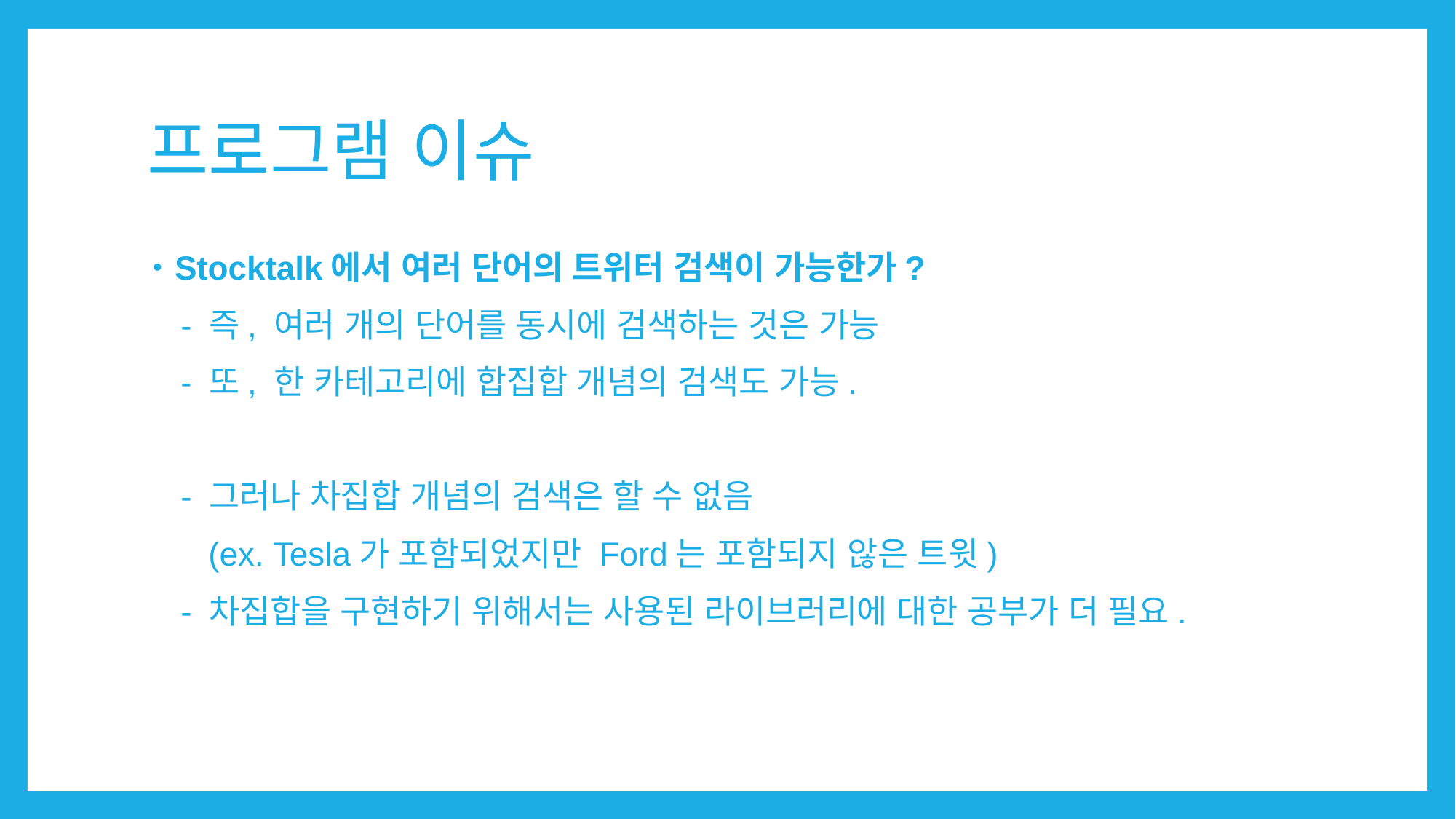

# 프로그램 이슈
Stocktalk에서 여러 단어의 트위터 검색이 가능한가?
   - 즉, 여러 개의 단어를 동시에 검색하는 것은 가능
   - 또, 한 카테고리에 합집합 개념의 검색도 가능.

   - 그러나 차집합 개념의 검색은 할 수 없음
      (ex. Tesla가 포함되었지만 Ford는 포함되지 않은 트윗)
   - 차집합을 구현하기 위해서는 사용된 라이브러리에 대한 공부가 더 필요.